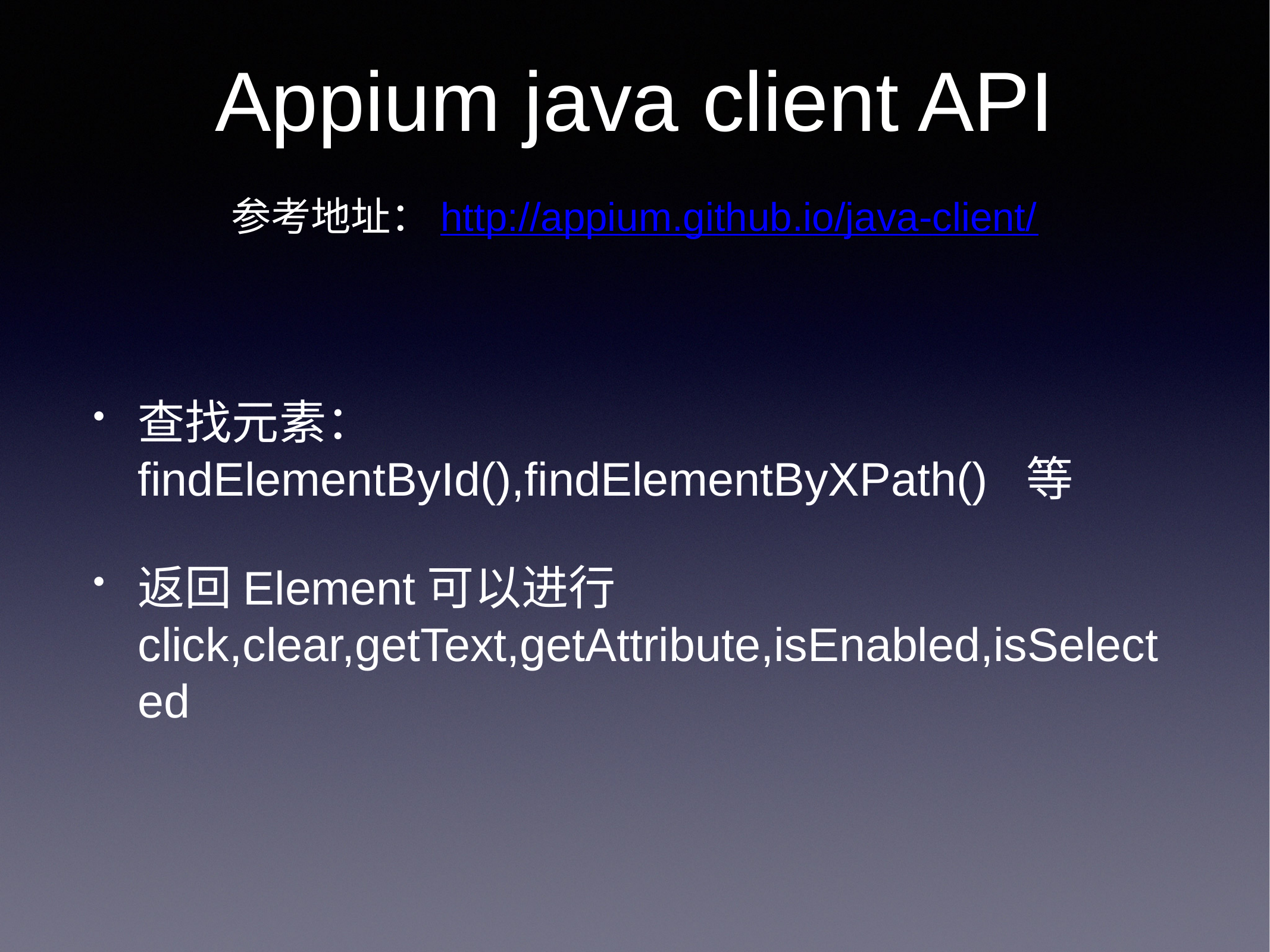

# Appium java client API
参考地址：http://appium.github.io/java-client/
查找元素：findElementById(),findElementByXPath()  等
返回Element可以进行click,clear,getText,getAttribute,isEnabled,isSelected